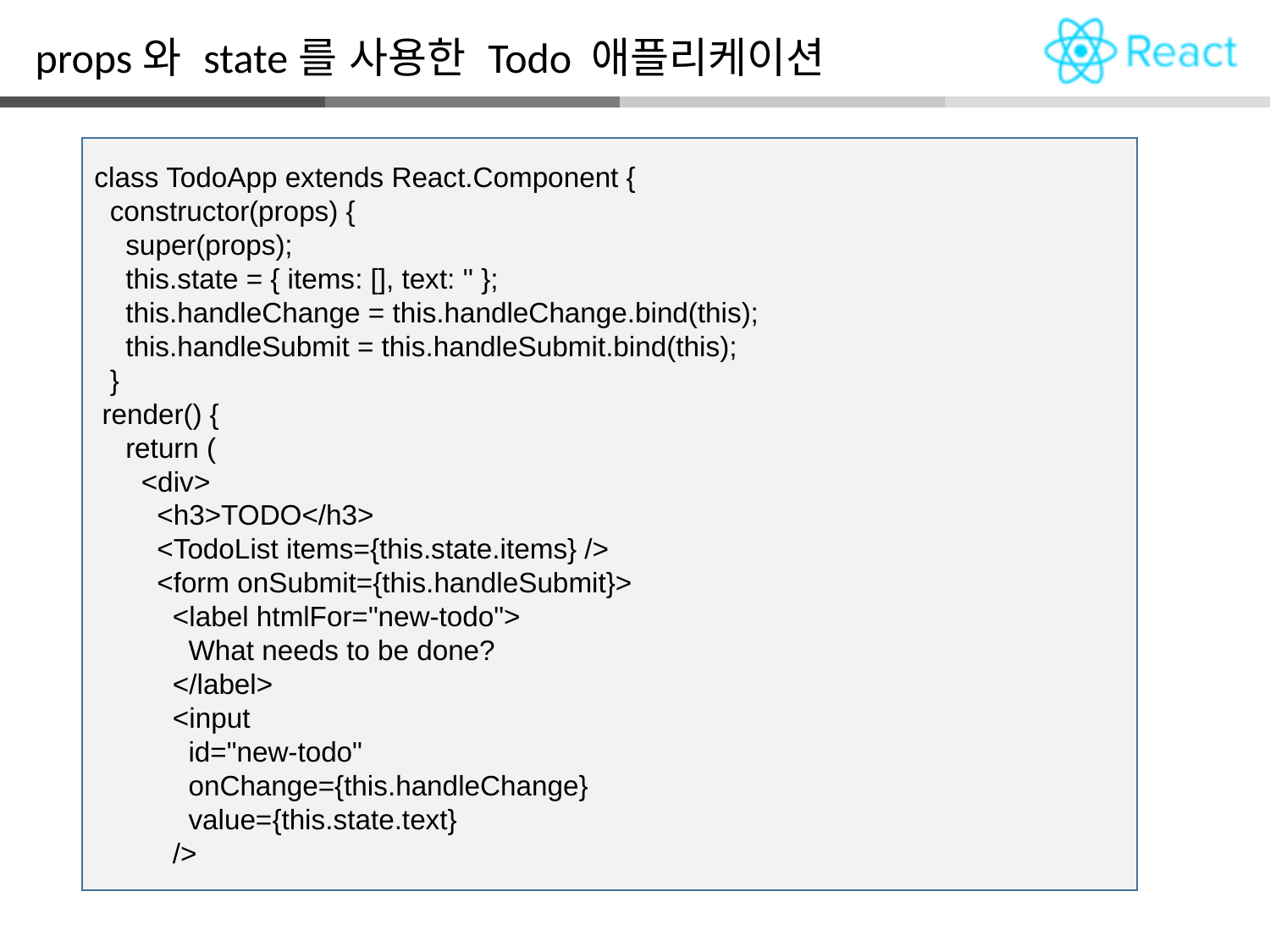

props와 state를 사용한 Todo 애플리케이션
class TodoApp extends React.Component {
  constructor(props) {
    super(props);
    this.state = { items: [], text: '' };
    this.handleChange = this.handleChange.bind(this);
    this.handleSubmit = this.handleSubmit.bind(this);
  }
 render() {
    return (
      <div>
        <h3>TODO</h3>
        <TodoList items={this.state.items} />
        <form onSubmit={this.handleSubmit}>
          <label htmlFor="new-todo">
            What needs to be done?
          </label>
          <input
            id="new-todo"
            onChange={this.handleChange}
            value={this.state.text}
          />